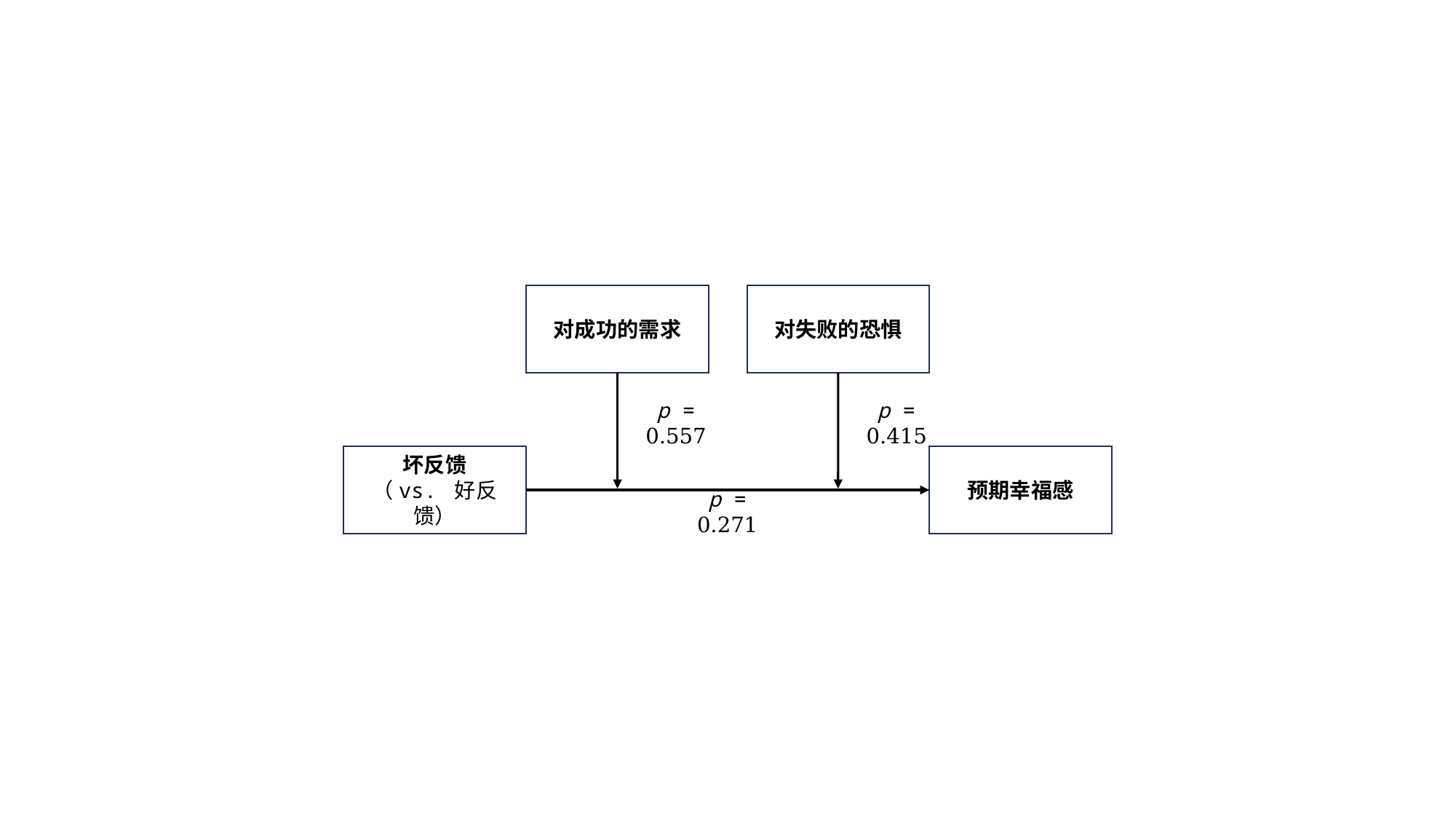

对成功的需求
坏反馈
（vs. 好反馈）
预期幸福感
p = 0.557
p = 0.271
对失败的恐惧
p = 0.415